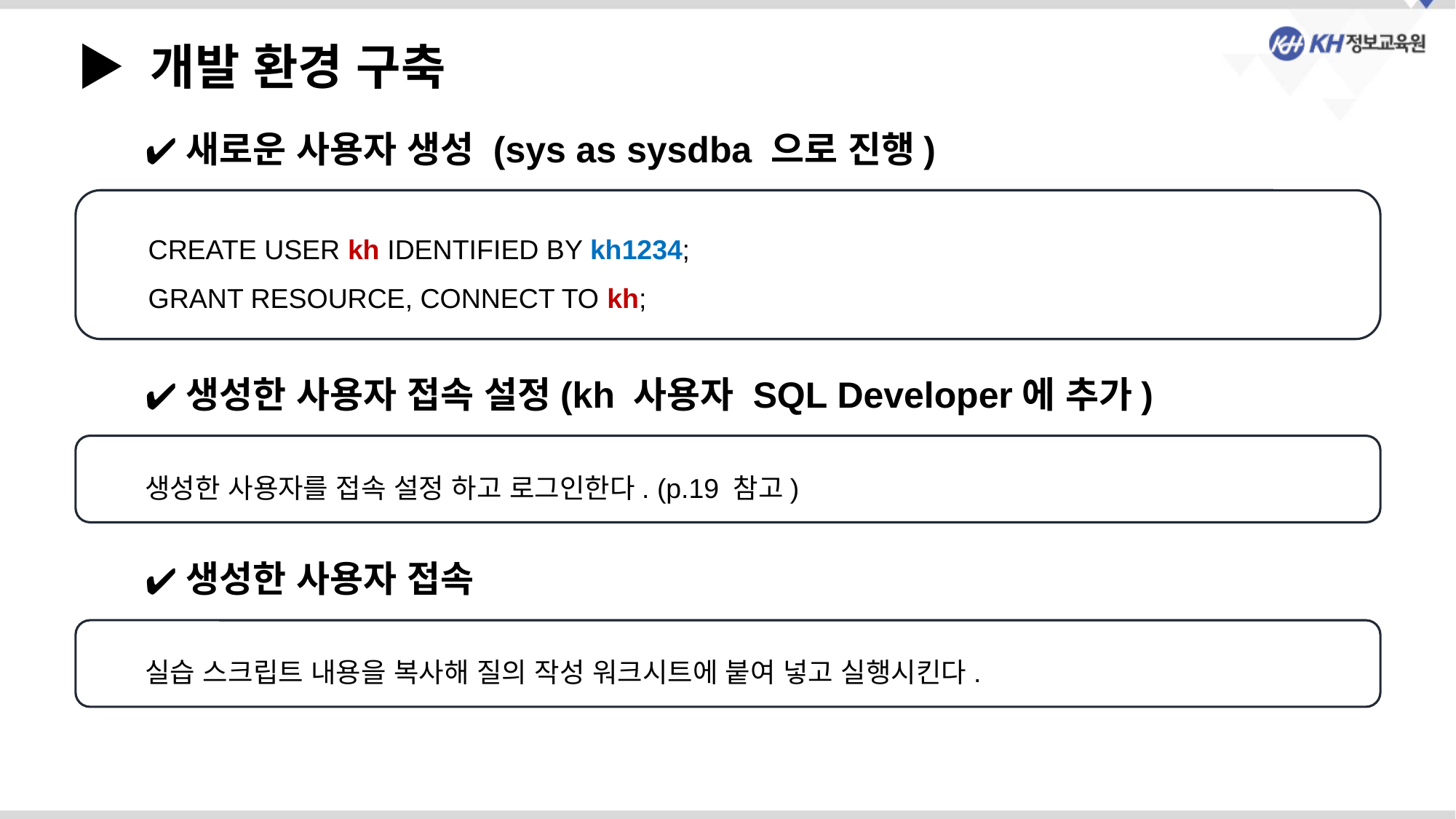

▶ 개발 환경 구축
새로운 사용자 생성 (sys as sysdba 으로 진행)
CREATE USER kh IDENTIFIED BY kh1234;
GRANT RESOURCE, CONNECT TO kh;
생성한 사용자 접속 설정(kh 사용자 SQL Developer에 추가)
생성한 사용자를 접속 설정 하고 로그인한다. (p.19 참고)
생성한 사용자 접속
실습 스크립트 내용을 복사해 질의 작성 워크시트에 붙여 넣고 실행시킨다.